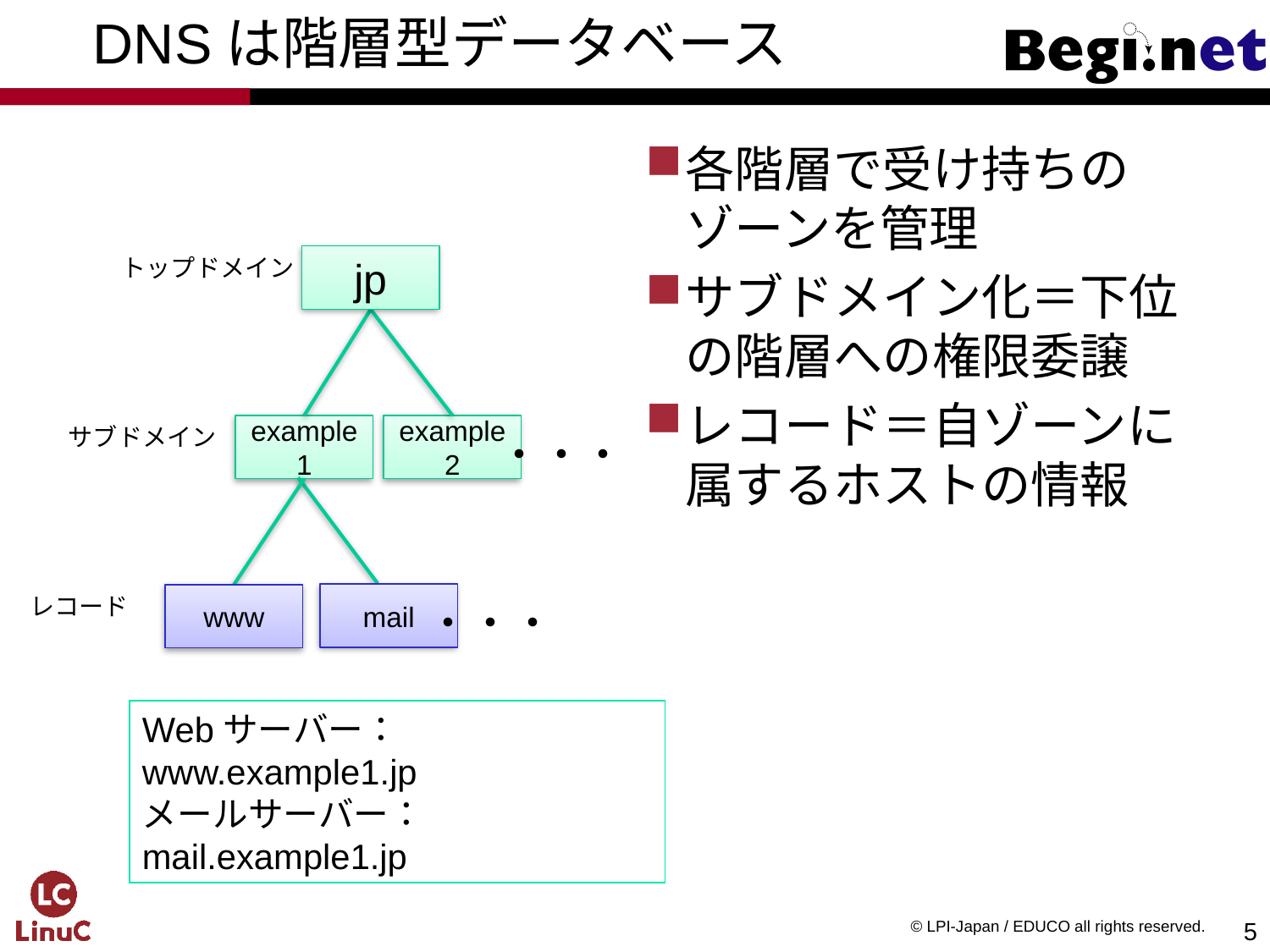

# DNSは階層型データベース
各階層で受け持ちの
ゾーンを管理
サブドメイン化＝下位の階層への権限委譲
レコード＝自ゾーンに
属するホストの情報

トップドメイン
jp
サブドメイン
example1
example2
・・・
mail
レコード
www
・・・
Webサーバー：www.example1.jp
メールサーバー：mail.example1.jp